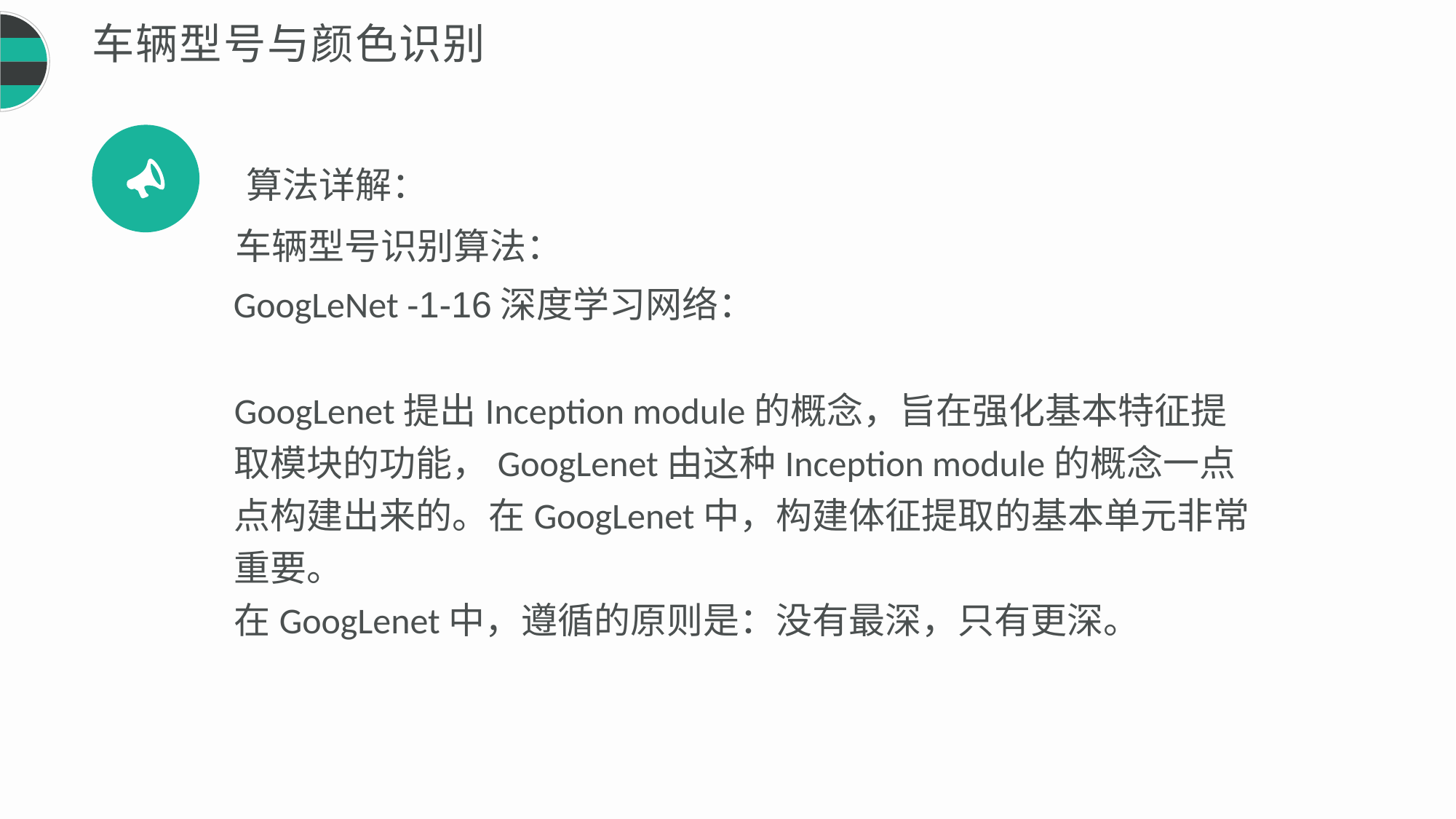

车辆型号与颜色识别

算法详解：

车辆型号识别算法：

GoogLeNet -1-16深度学习网络：

GoogLenet提出Inception module的概念，旨在强化基本特征提取模块的功能，GoogLenet由这种Inception module的概念一点点构建出来的。在GoogLenet中，构建体征提取的基本单元非常重要。
在GoogLenet中，遵循的原则是：没有最深，只有更深。